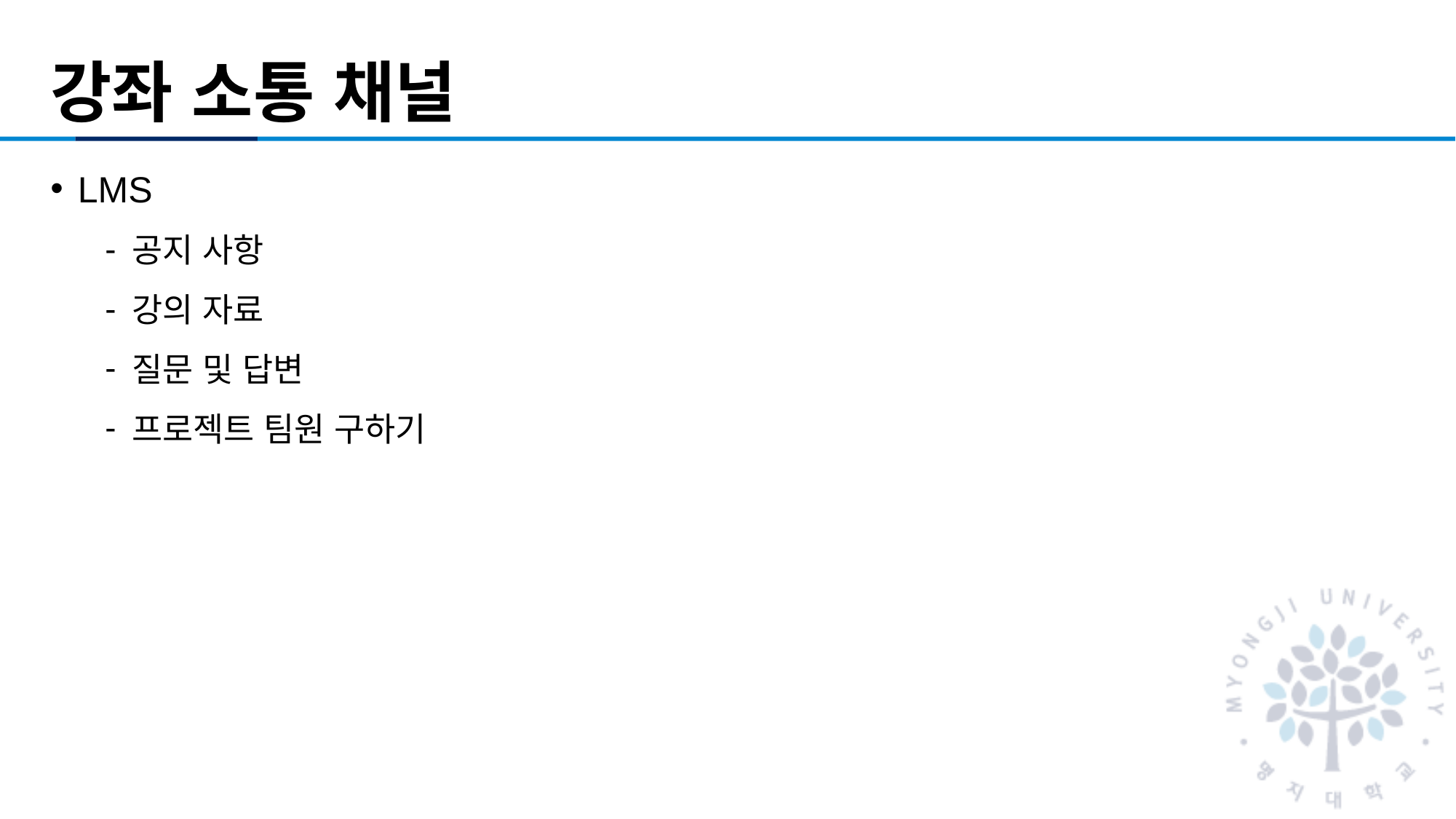

# 강좌 소통 채널
LMS
공지 사항
강의 자료
질문 및 답변
프로젝트 팀원 구하기